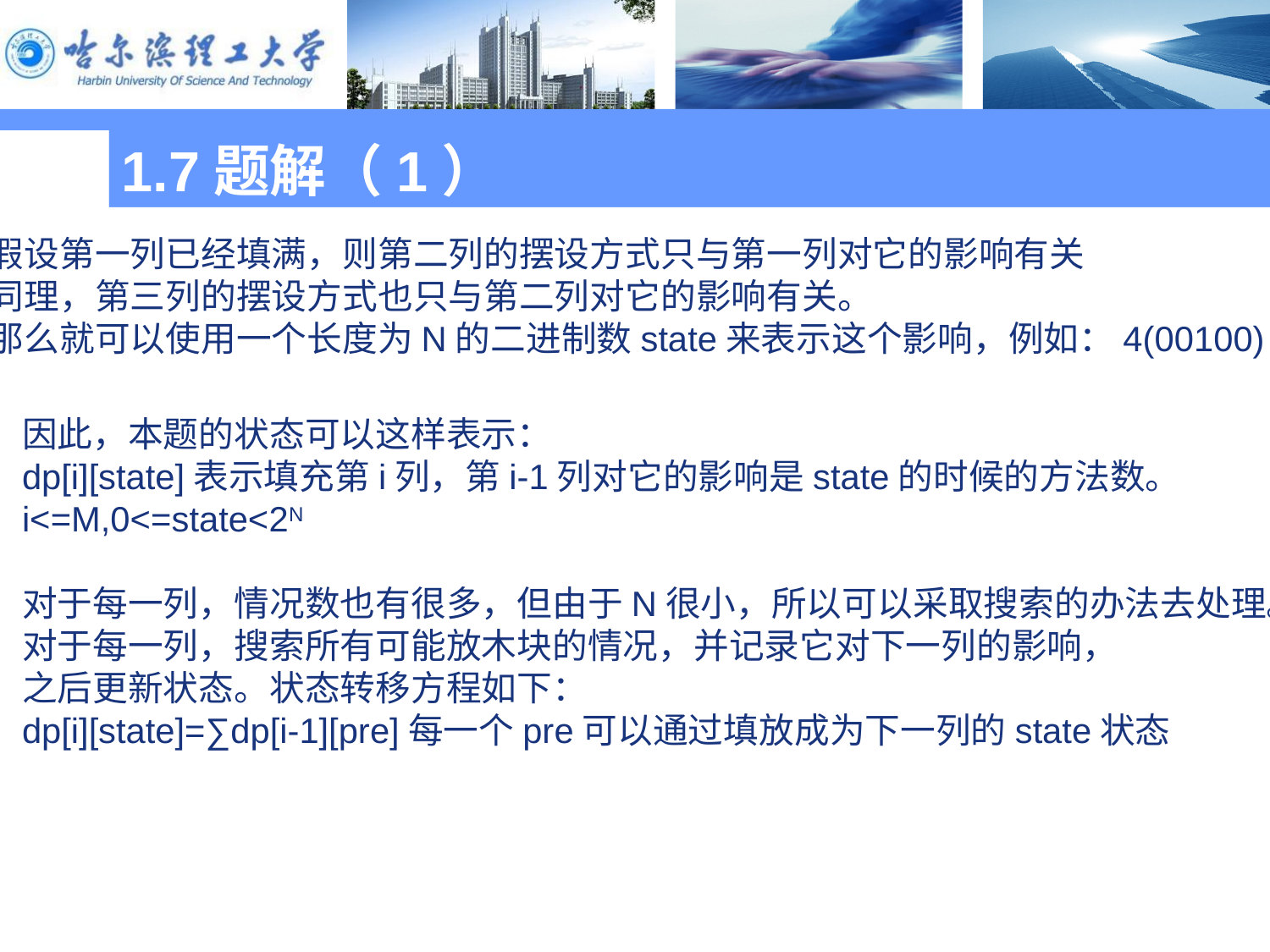

1.7题解（1）
   假设第一列已经填满，则第二列的摆设方式只与第一列对它的影响有关
   同理，第三列的摆设方式也只与第二列对它的影响有关。
   那么就可以使用一个长度为N的二进制数state来表示这个影响，例如：4(00100)
因此，本题的状态可以这样表示：
dp[i][state]表示填充第i列，第i-1列对它的影响是state的时候的方法数。
i<=M,0<=state<2N

对于每一列，情况数也有很多，但由于N很小，所以可以采取搜索的办法去处理。
对于每一列，搜索所有可能放木块的情况，并记录它对下一列的影响，
之后更新状态。状态转移方程如下：
dp[i][state]=∑dp[i-1][pre]每一个pre可以通过填放成为下一列的state状态